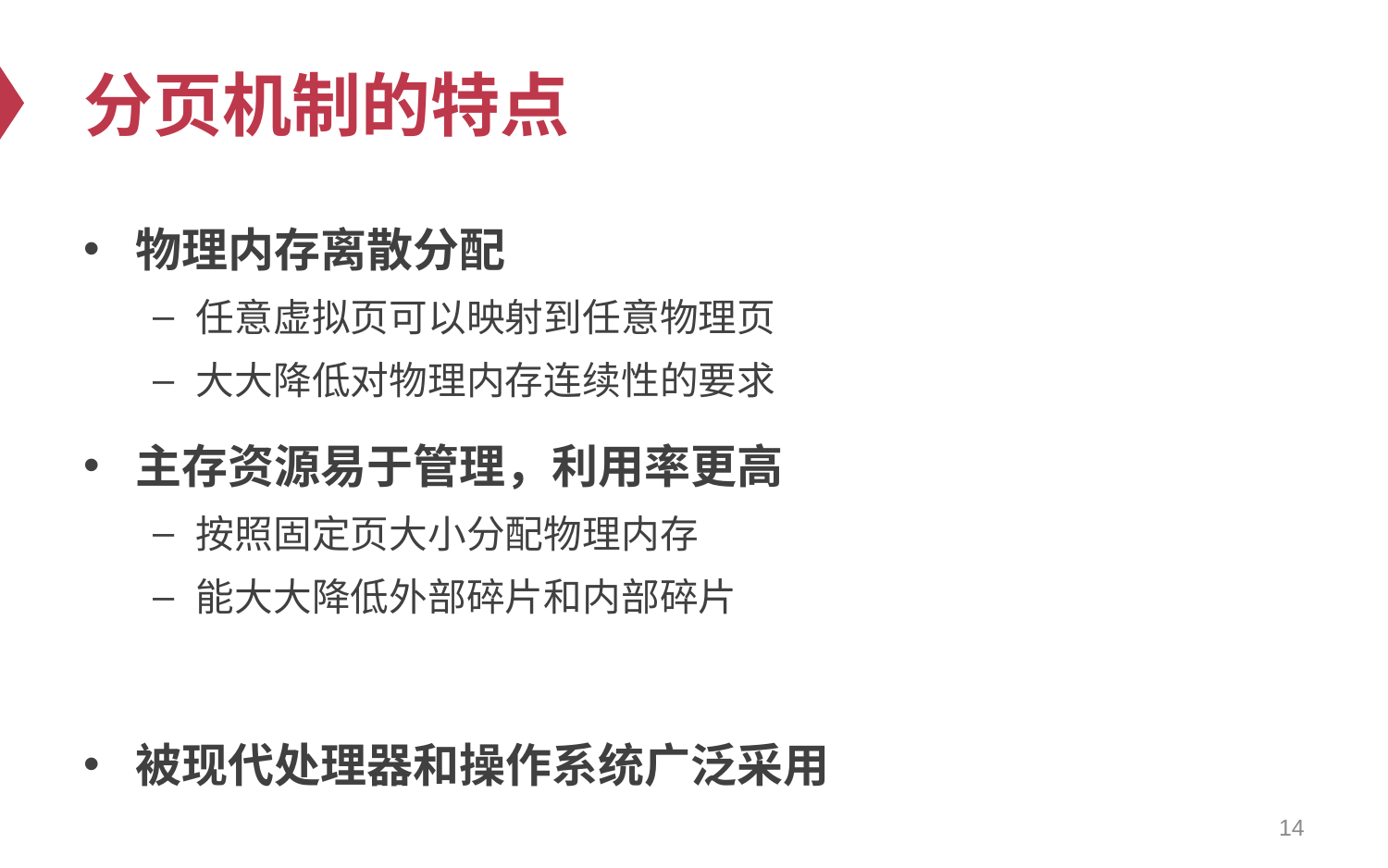

# 分页机制的特点
物理内存离散分配
任意虚拟页可以映射到任意物理页
大大降低对物理内存连续性的要求
主存资源易于管理，利用率更高
按照固定页大小分配物理内存
能大大降低外部碎片和内部碎片

被现代处理器和操作系统广泛采用
14